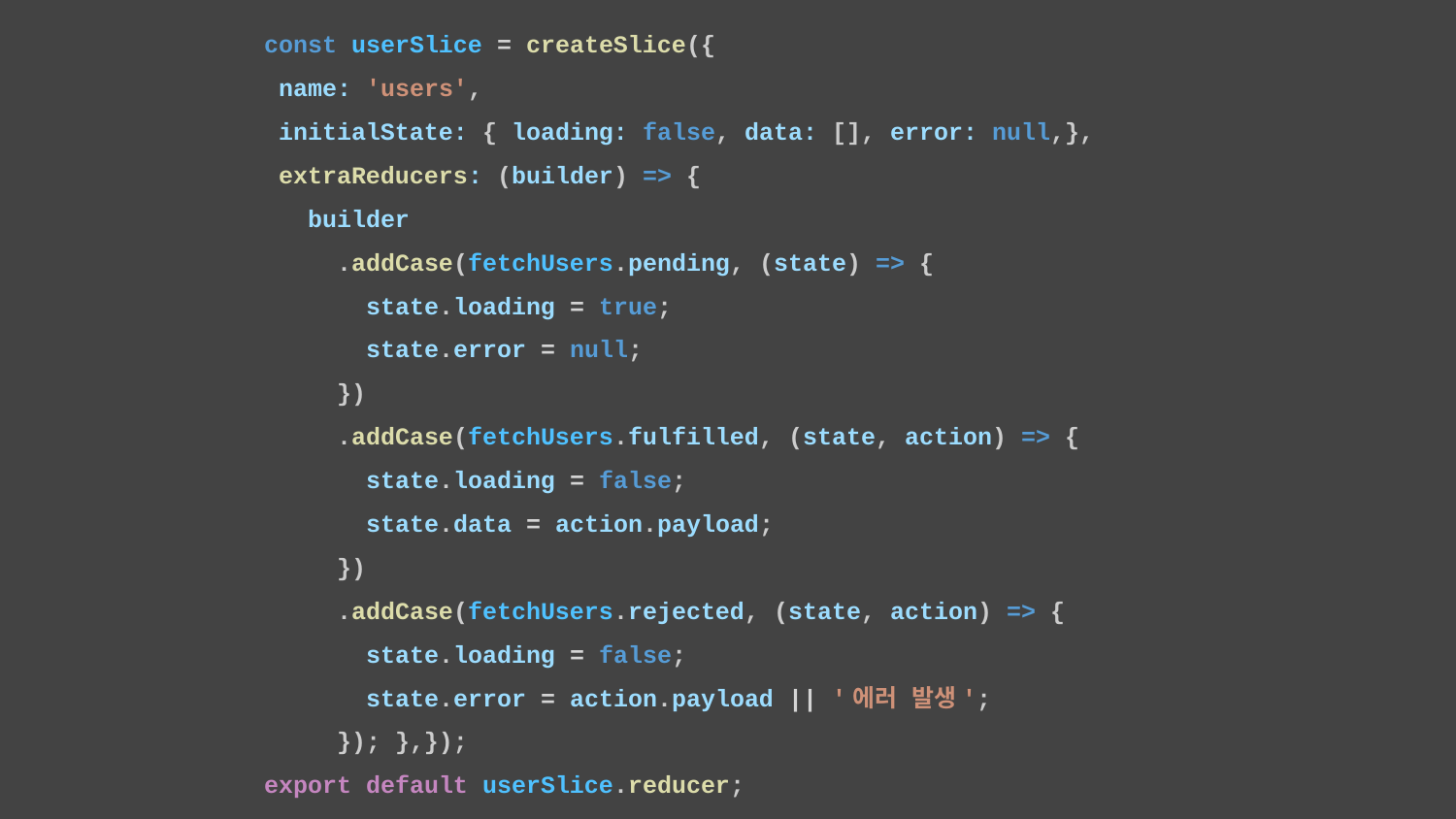

const userSlice = createSlice({
 name: 'users',
 initialState: { loading: false, data: [], error: null,},
 extraReducers: (builder) => {
   builder
     .addCase(fetchUsers.pending, (state) => {
       state.loading = true;
       state.error = null;
     })
     .addCase(fetchUsers.fulfilled, (state, action) => {
       state.loading = false;
       state.data = action.payload;
     })
     .addCase(fetchUsers.rejected, (state, action) => {
       state.loading = false;
       state.error = action.payload || '에러 발생';
     }); },});
export default userSlice.reducer;